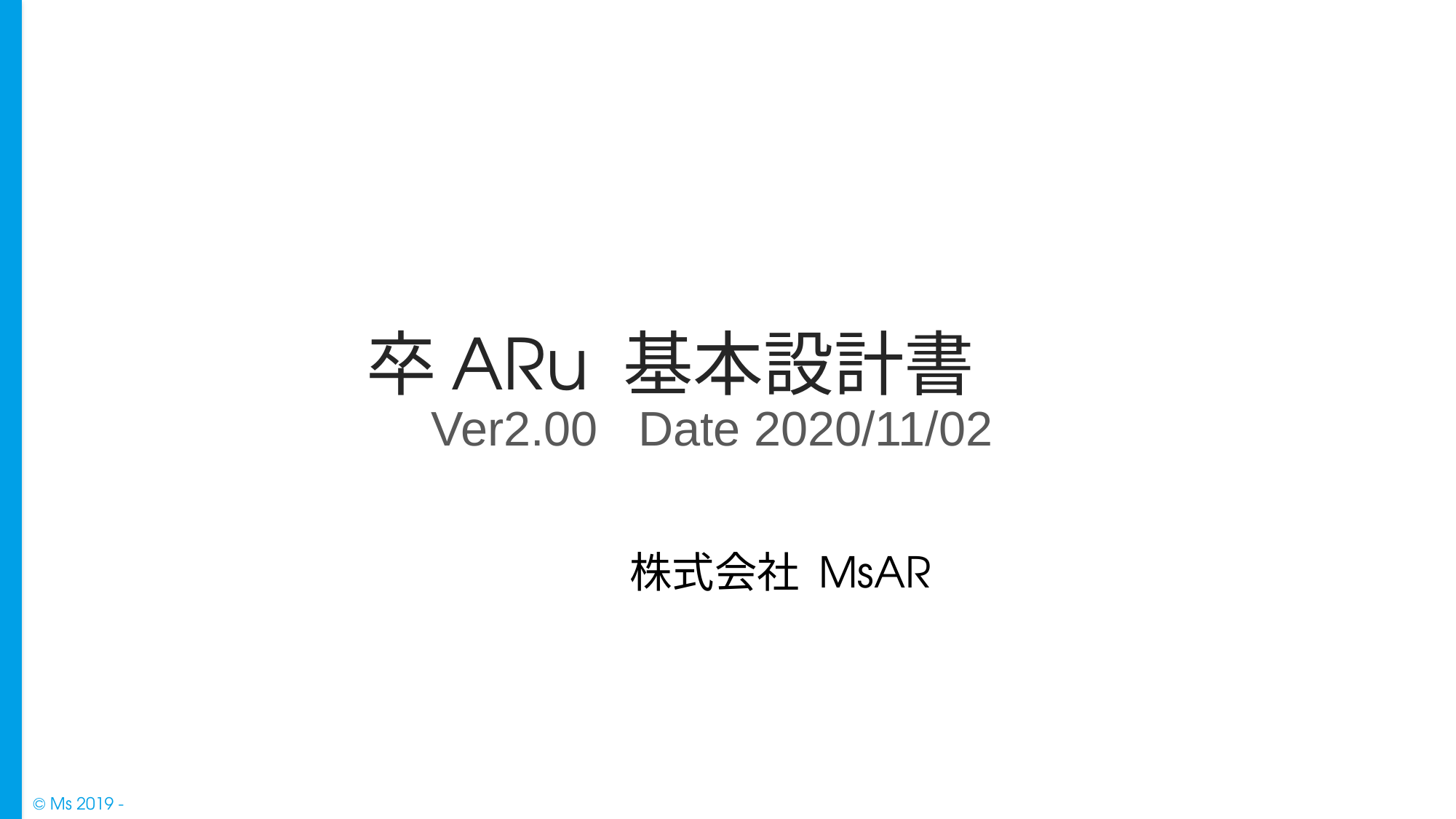

# 卒ARu 基本設計書
Ver2.00   Date 2020/11/02

株式会社 MsAR